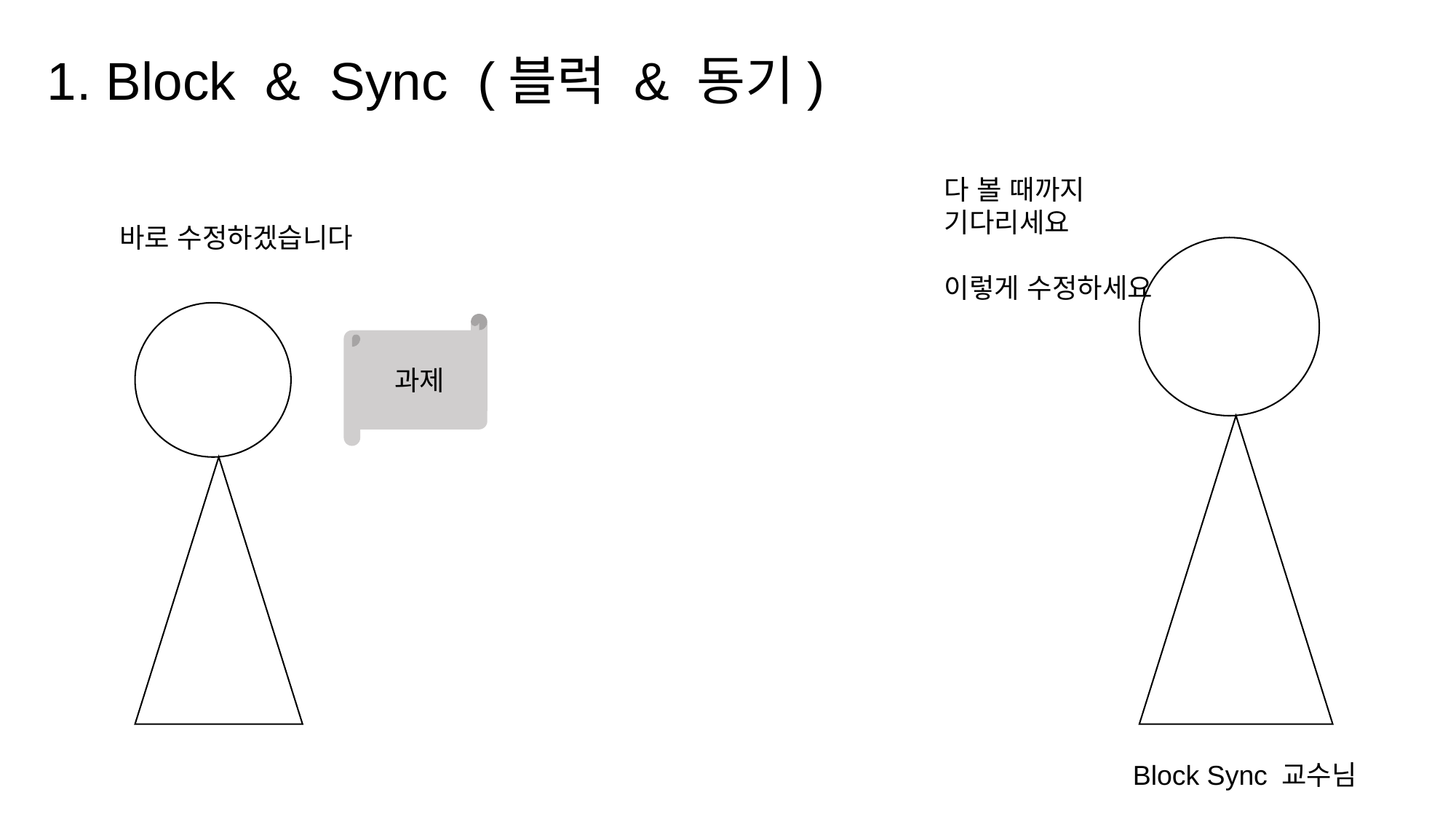

1. Block  &  Sync  (블럭 & 동기)
다 볼 때까지 기다리세요

이렇게 수정하세요
바로 수정하겠습니다

과제
Block Sync 교수님